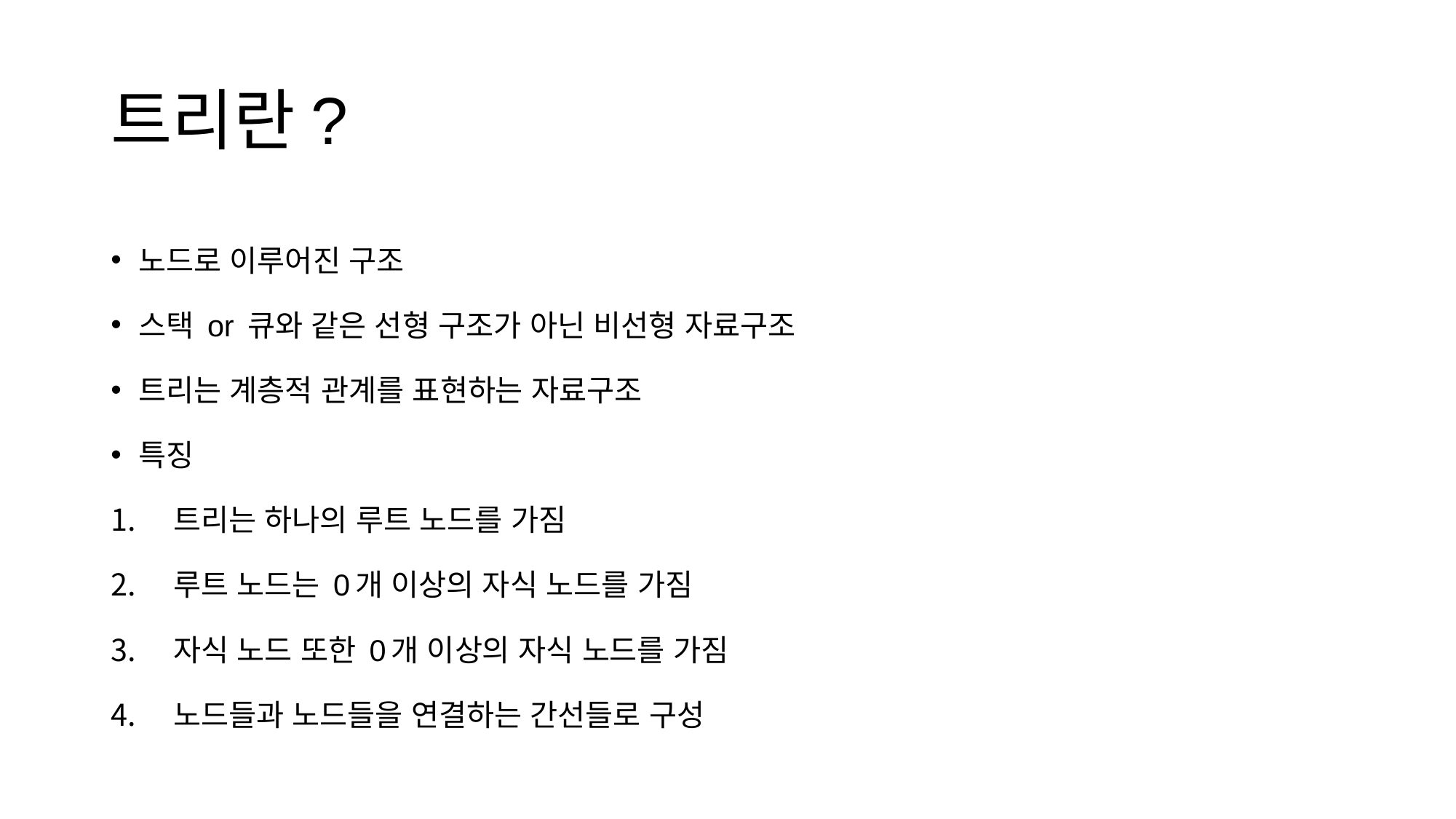

# 트리란?
노드로 이루어진 구조
스택 or 큐와 같은 선형 구조가 아닌 비선형 자료구조
트리는 계층적 관계를 표현하는 자료구조
특징
트리는 하나의 루트 노드를 가짐
루트 노드는 0개 이상의 자식 노드를 가짐
자식 노드 또한 0개 이상의 자식 노드를 가짐
노드들과 노드들을 연결하는 간선들로 구성